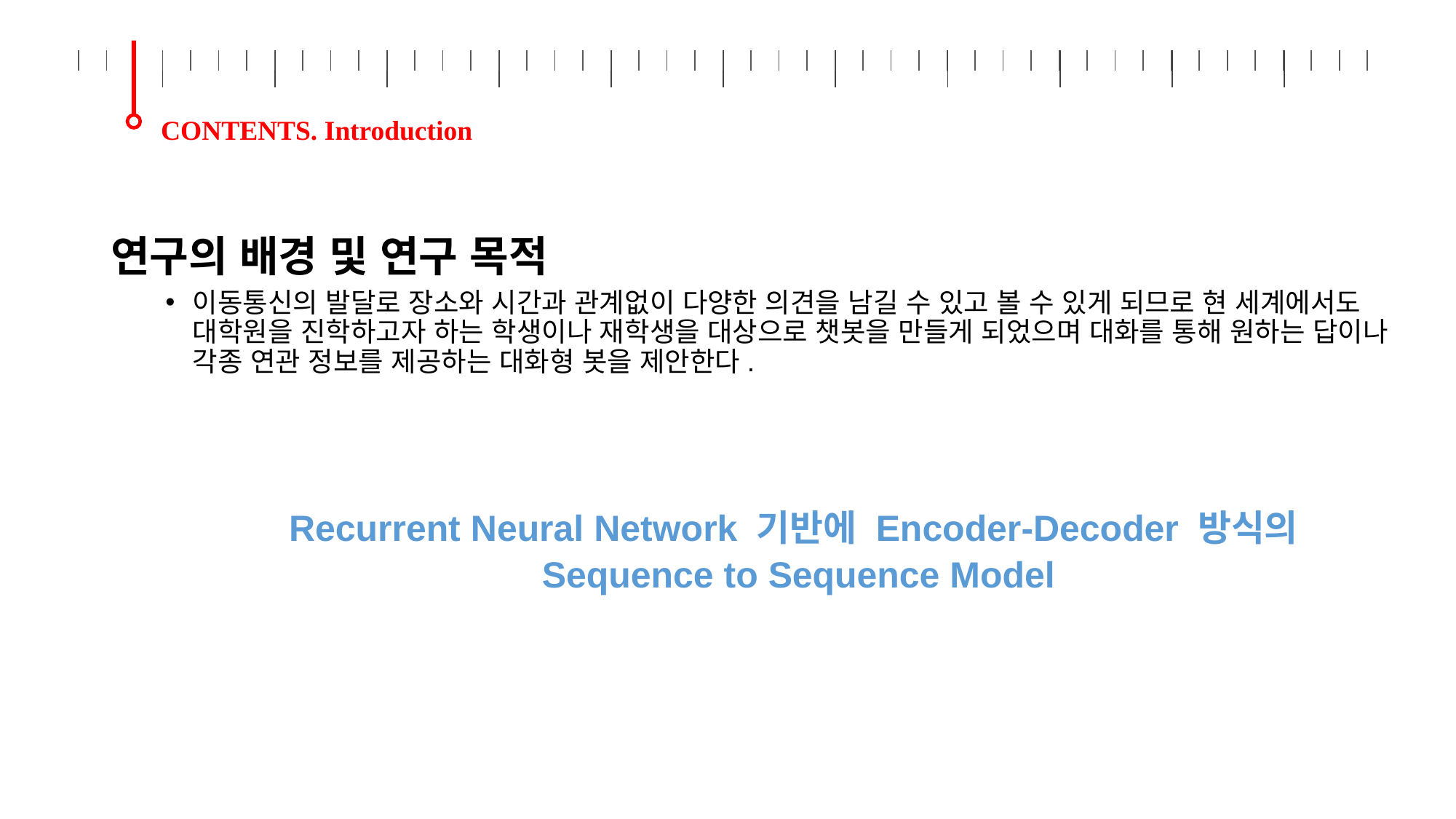

|  |  |  |  |  |  |  |  |  |  |  |  |  |  |  |  |  |  |  |  |  |  |  |  |  |  |  |  |  |  |  |  |  |  |  |  |  |  |  |  |  |  |  |  |  |  |  |  |
| --- | --- | --- | --- | --- | --- | --- | --- | --- | --- | --- | --- | --- | --- | --- | --- | --- | --- | --- | --- | --- | --- | --- | --- | --- | --- | --- | --- | --- | --- | --- | --- | --- | --- | --- | --- | --- | --- | --- | --- | --- | --- | --- | --- | --- | --- | --- | --- |
|  |  |  |  |  |  |  |  |  |  |  |  |
| --- | --- | --- | --- | --- | --- | --- | --- | --- | --- | --- | --- |
CONTENTS. Introduction
연구의 배경 및 연구 목적
이동통신의 발달로 장소와 시간과 관계없이 다양한 의견을 남길 수 있고 볼 수 있게 되므로 현 세계에서도 대학원을 진학하고자 하는 학생이나 재학생을 대상으로 챗봇을 만들게 되었으며 대화를 통해 원하는 답이나 각종 연관 정보를 제공하는 대화형 봇을 제안한다.

Recurrent Neural Network 기반에 Encoder-Decoder 방식의
Sequence to Sequence Model